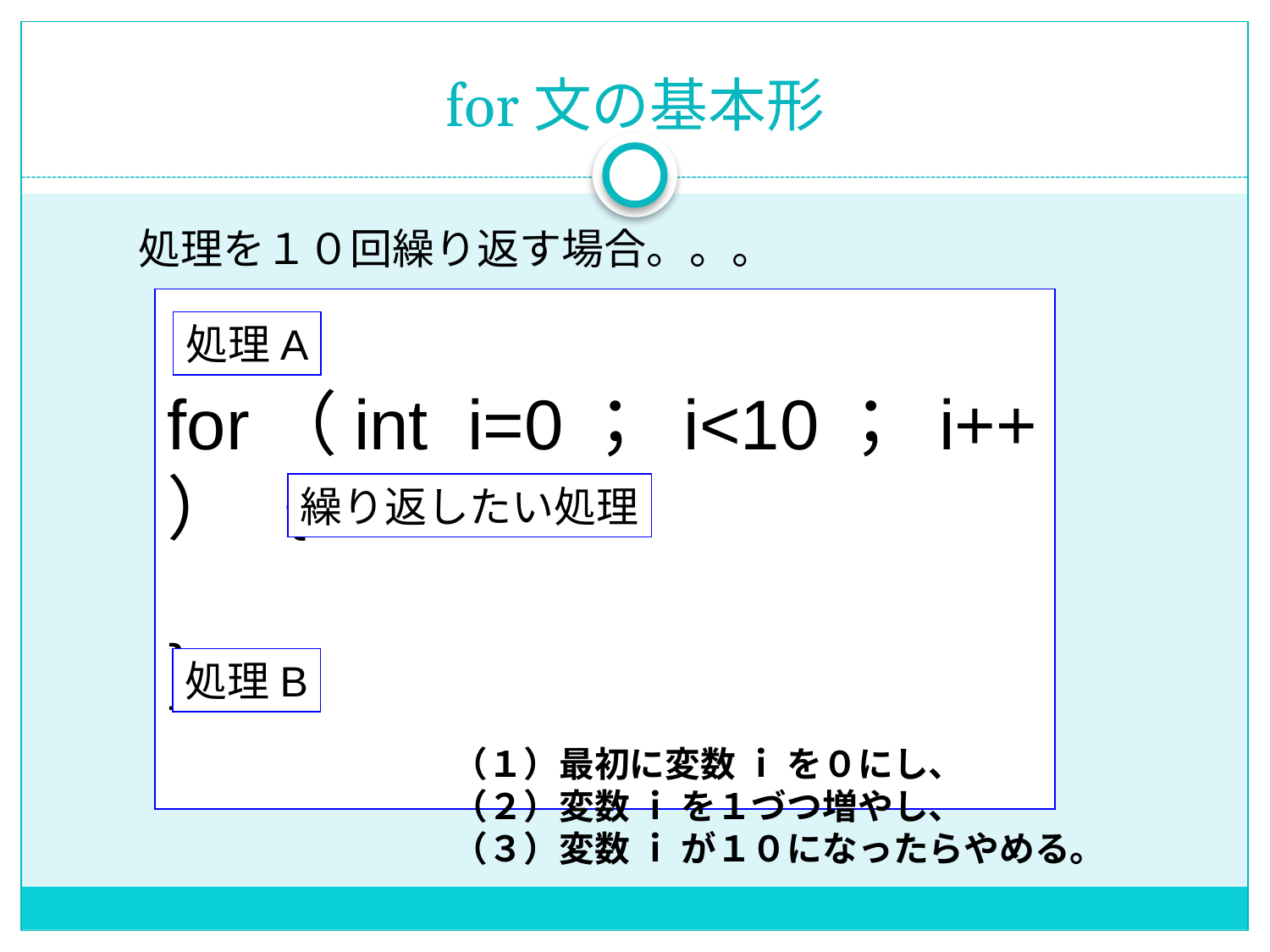

# for文の基本形
処理を１０回繰り返す場合。。。

for（int  i=0； i<10； i++ ）｛
｝

処理A
繰り返したい処理
処理B
（１）最初に変数 ｉ を０にし、
（２）変数 ｉ を１づつ増やし、
（３）変数 ｉ が１０になったらやめる。